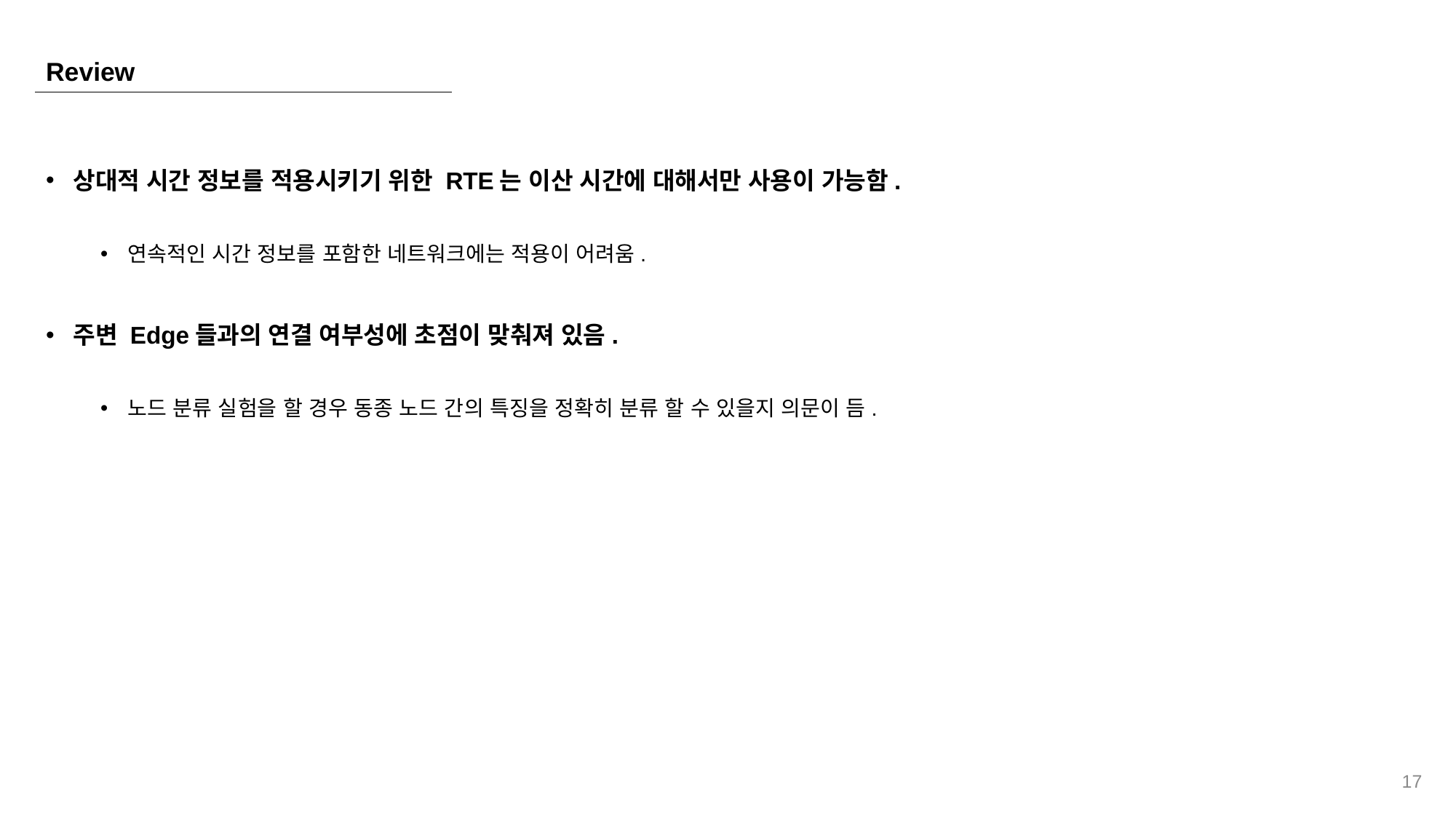

# Review

상대적 시간 정보를 적용시키기 위한 RTE는 이산 시간에 대해서만 사용이 가능함.

연속적인 시간 정보를 포함한 네트워크에는 적용이 어려움.

주변 Edge들과의 연결 여부성에 초점이 맞춰져 있음.

노드 분류 실험을 할 경우 동종 노드 간의 특징을 정확히 분류 할 수 있을지 의문이 듬.
17